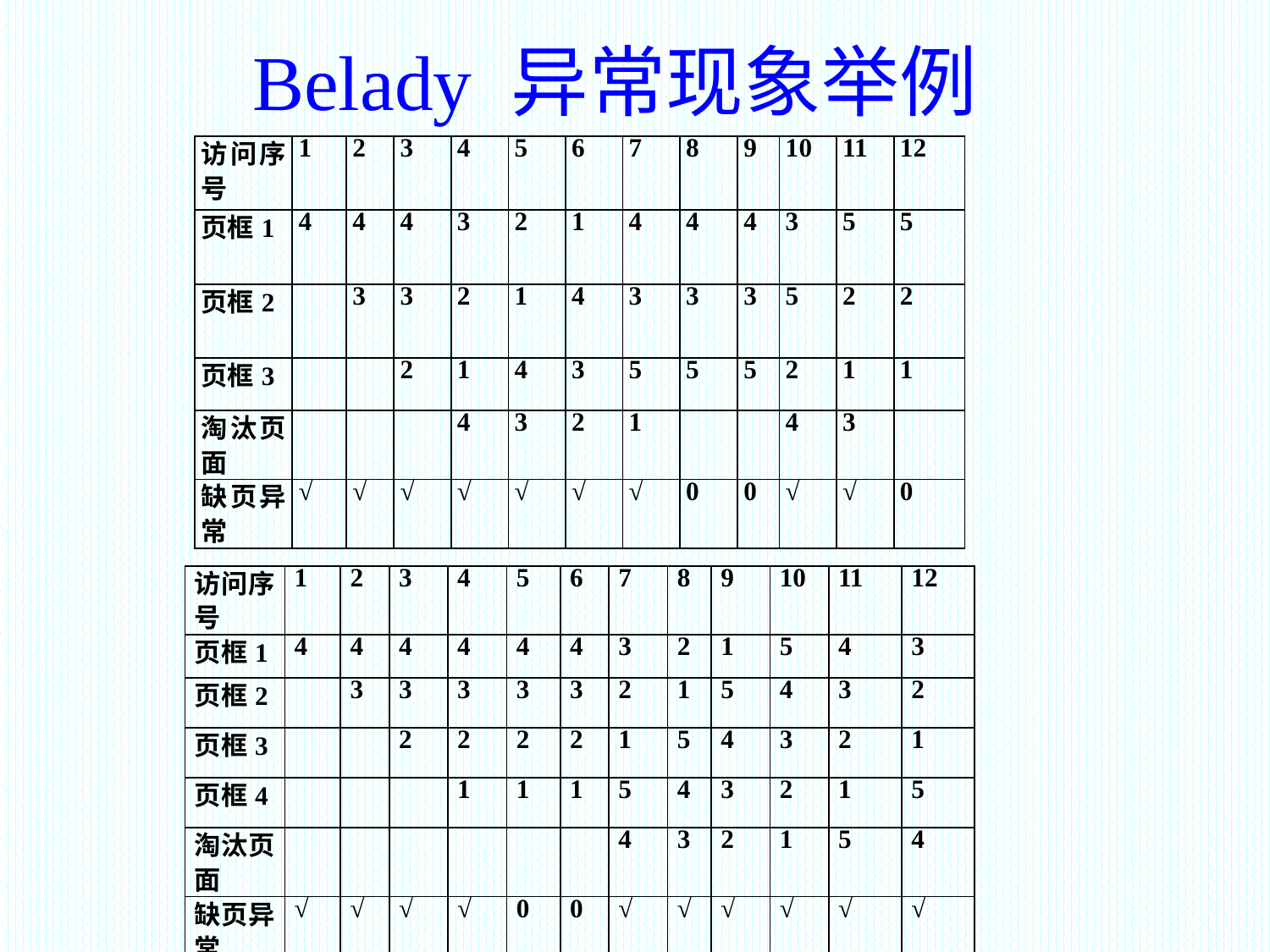

Belady 异常现象举例
| 访问序号 | 1 | 2 | 3 | 4 | 5 | 6 | 7 | 8 | 9 | 10 | 11 | 12 |
| --- | --- | --- | --- | --- | --- | --- | --- | --- | --- | --- | --- | --- |
| 页框1 | 4 | 4 | 4 | 3 | 2 | 1 | 4 | 4 | 4 | 3 | 5 | 5 |
| 页框2 |  | 3 | 3 | 2 | 1 | 4 | 3 | 3 | 3 | 5 | 2 | 2 |
| 页框3 |  |  | 2 | 1 | 4 | 3 | 5 | 5 | 5 | 2 | 1 | 1 |
| 淘汰页面 |  |  |  | 4 | 3 | 2 | 1 |  |  | 4 | 3 |  |
| 缺页异常 | √ | √ | √ | √ | √ | √ | √ | 0 | 0 | √ | √ | 0 |
| 访问序号 | 1 | 2 | 3 | 4 | 5 | 6 | 7 | 8 | 9 | 10 | 11 | 12 |
| --- | --- | --- | --- | --- | --- | --- | --- | --- | --- | --- | --- | --- |
| 页框1 | 4 | 4 | 4 | 4 | 4 | 4 | 3 | 2 | 1 | 5 | 4 | 3 |
| 页框2 |  | 3 | 3 | 3 | 3 | 3 | 2 | 1 | 5 | 4 | 3 | 2 |
| 页框3 |  |  | 2 | 2 | 2 | 2 | 1 | 5 | 4 | 3 | 2 | 1 |
| 页框4 |  |  |  | 1 | 1 | 1 | 5 | 4 | 3 | 2 | 1 | 5 |
| 淘汰页面 |  |  |  |  |  |  | 4 | 3 | 2 | 1 | 5 | 4 |
| 缺页异常 | √ | √ | √ | √ | 0 | 0 | √ | √ | √ | √ | √ | √ |